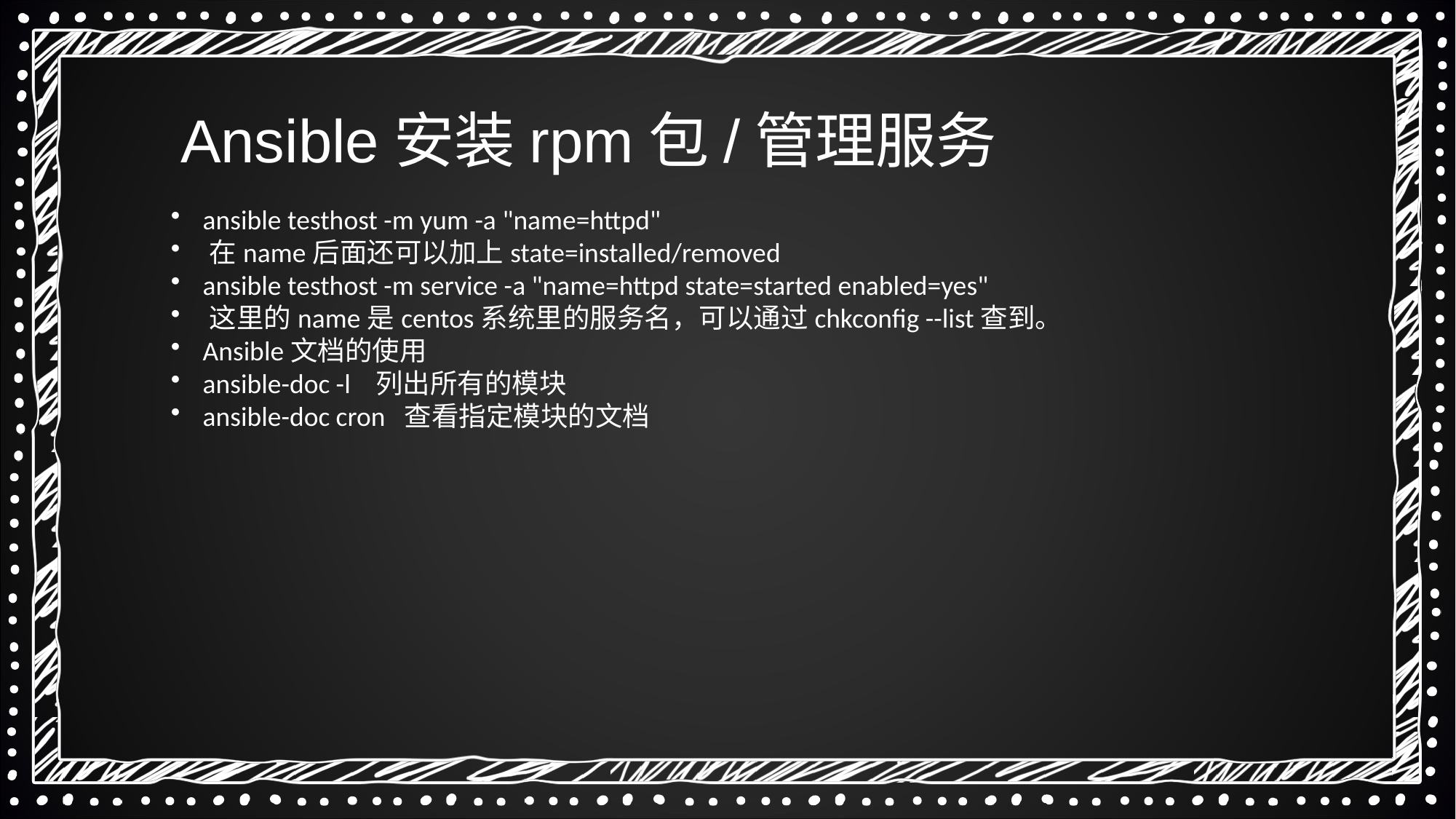

Ansible安装rpm包/管理服务
 ansible testhost -m yum -a "name=httpd"
 在name后面还可以加上state=installed/removed
 ansible testhost -m service -a "name=httpd state=started enabled=yes"
 这里的name是centos系统里的服务名，可以通过chkconfig --list查到。
 Ansible文档的使用
 ansible-doc -l   列出所有的模块
 ansible-doc cron  查看指定模块的文档